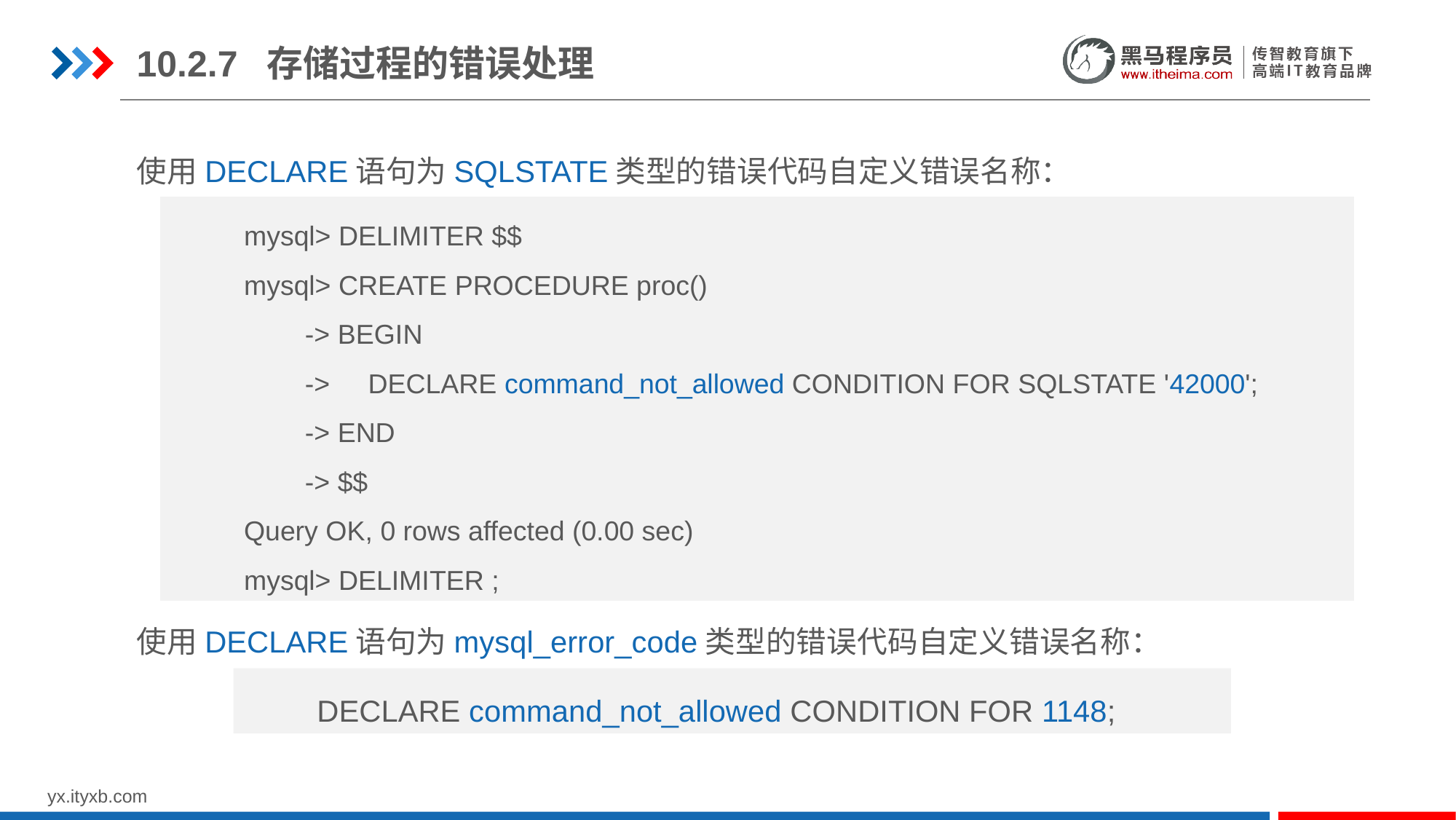

10.2.7  存储过程的错误处理
使用DECLARE语句为SQLSTATE类型的错误代码自定义错误名称：
mysql> DELIMITER $$
mysql> CREATE PROCEDURE proc()
        -> BEGIN
        ->     DECLARE command_not_allowed CONDITION FOR SQLSTATE '42000';
        -> END
        -> $$
Query OK, 0 rows affected (0.00 sec)
mysql> DELIMITER ;
使用DECLARE语句为mysql_error_code类型的错误代码自定义错误名称：
DECLARE command_not_allowed CONDITION FOR 1148;